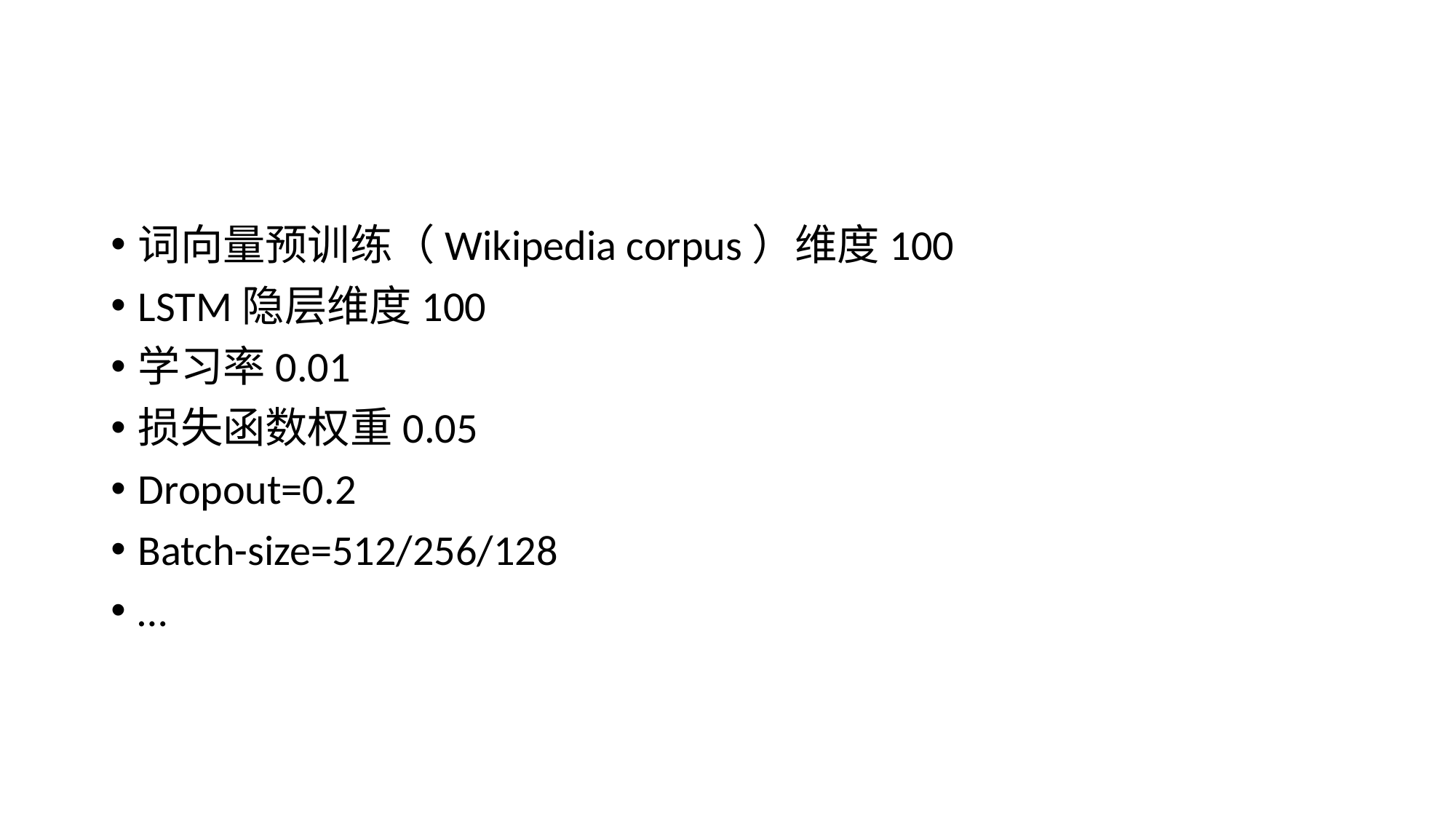

#
词向量预训练（Wikipedia corpus）维度100
LSTM隐层维度100
学习率0.01
损失函数权重0.05
Dropout=0.2
Batch-size=512/256/128
…